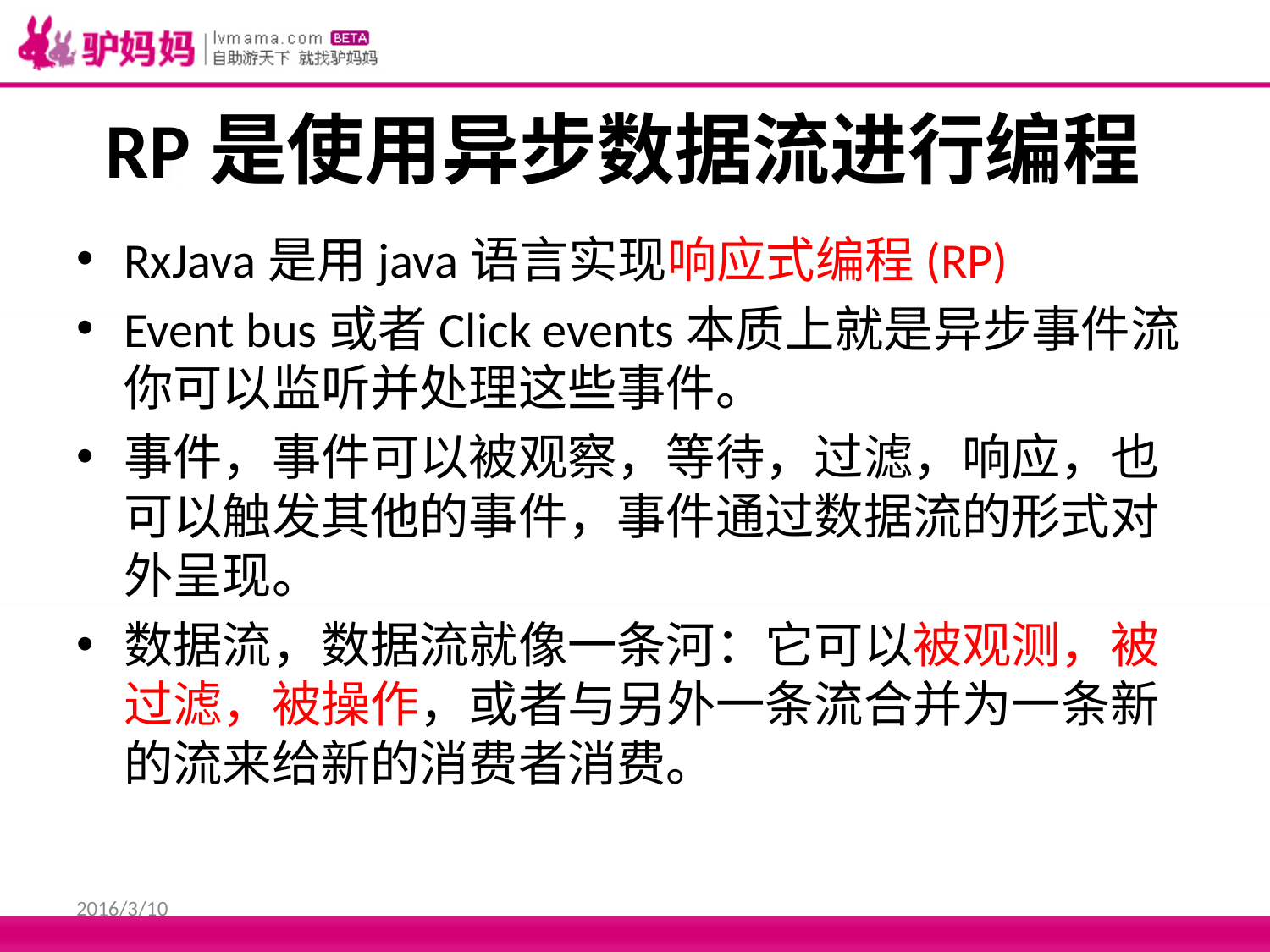

# RP是使用异步数据流进行编程
RxJava是用java语言实现响应式编程(RP)
Event bus或者Click events本质上就是异步事件流你可以监听并处理这些事件。
事件，事件可以被观察，等待，过滤，响应，也可以触发其他的事件，事件通过数据流的形式对外呈现。
数据流，数据流就像一条河：它可以被观测，被过滤，被操作，或者与另外一条流合并为一条新的流来给新的消费者消费。
2016/3/10